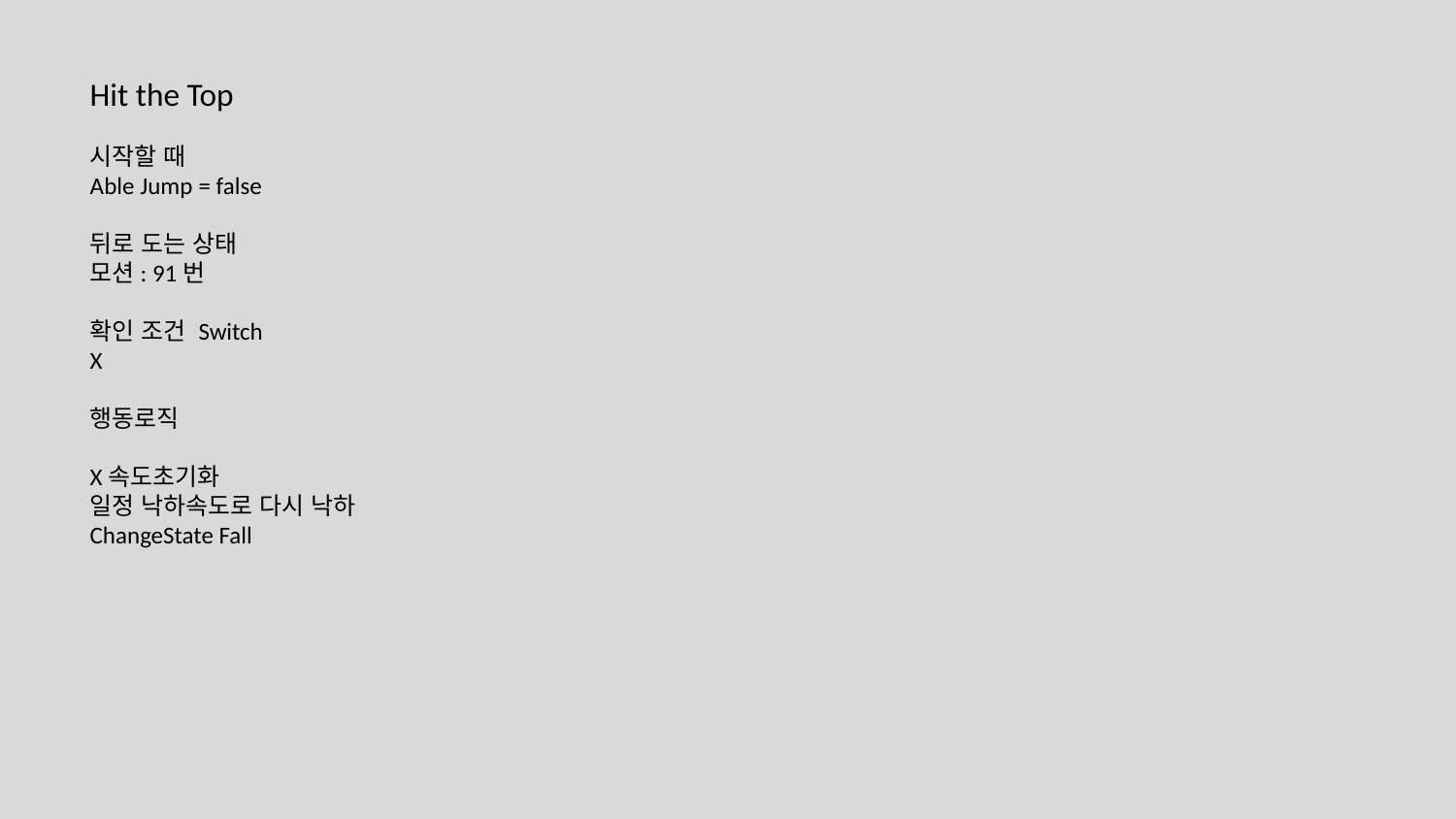

Hit the Top

시작할 때
Able Jump = false

뒤로 도는 상태
모션: 91번

확인 조건 Switch
X

행동로직

X속도초기화
일정 낙하속도로 다시 낙하
ChangeState Fall